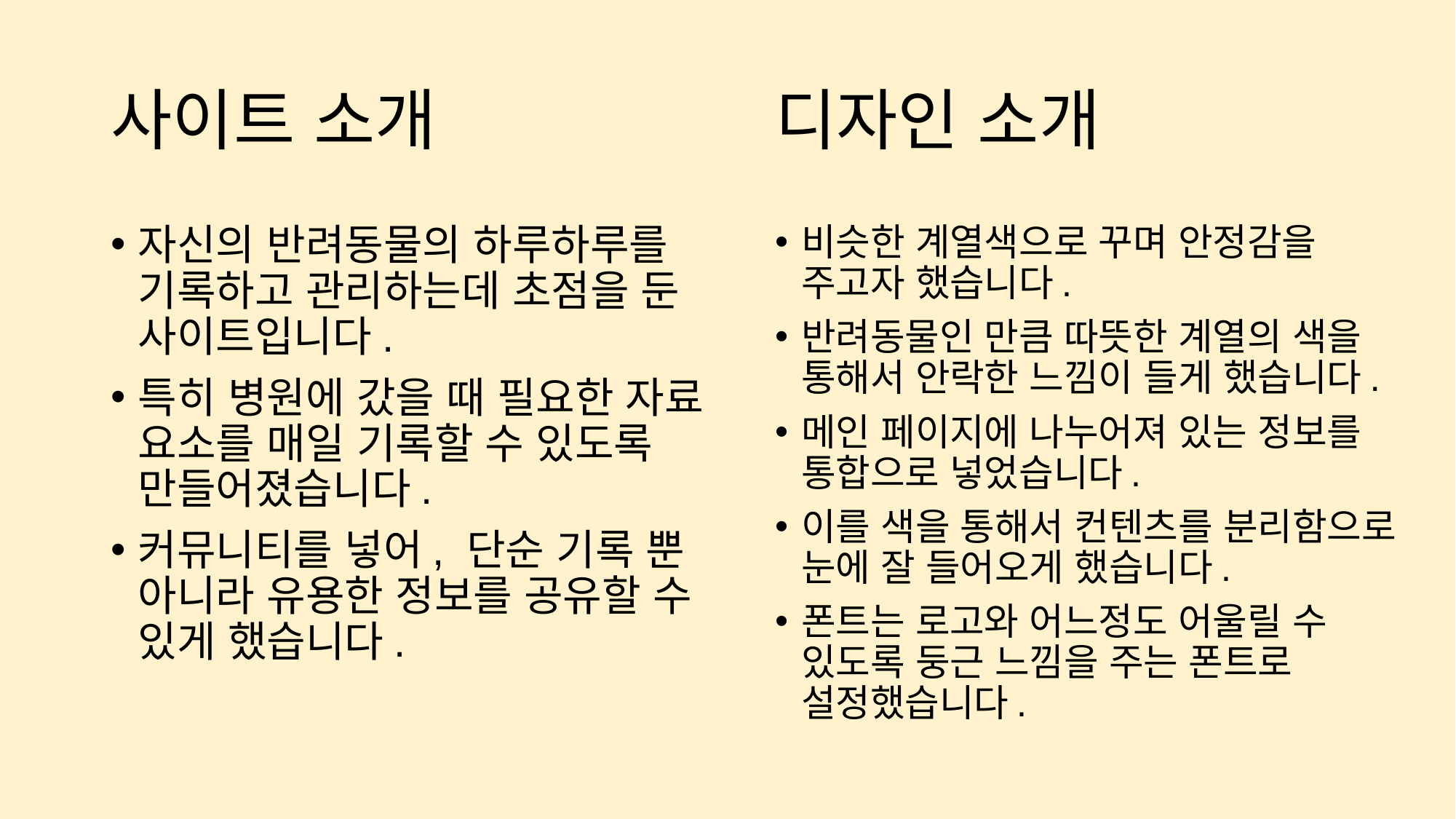

디자인 소개
# 사이트 소개
자신의 반려동물의 하루하루를 기록하고 관리하는데 초점을 둔 사이트입니다.
특히 병원에 갔을 때 필요한 자료 요소를 매일 기록할 수 있도록 만들어졌습니다.
커뮤니티를 넣어, 단순 기록 뿐 아니라 유용한 정보를 공유할 수 있게 했습니다.
비슷한 계열색으로 꾸며 안정감을 주고자 했습니다.
반려동물인 만큼 따뜻한 계열의 색을 통해서 안락한 느낌이 들게 했습니다.
메인 페이지에 나누어져 있는 정보를 통합으로 넣었습니다.
이를 색을 통해서 컨텐츠를 분리함으로 눈에 잘 들어오게 했습니다.
폰트는 로고와 어느정도 어울릴 수 있도록 둥근 느낌을 주는 폰트로 설정했습니다.